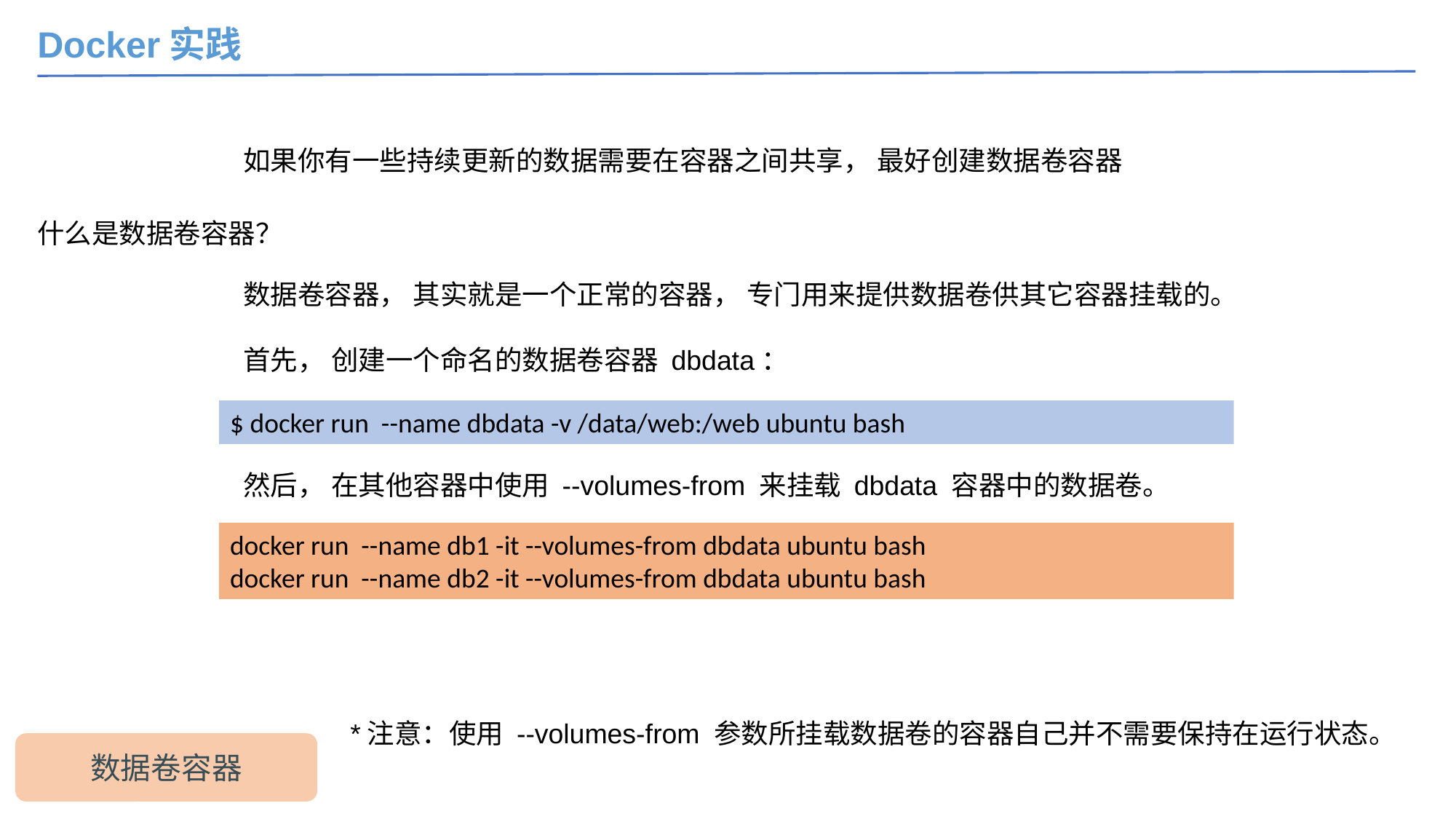

Docker实践
如果你有一些持续更新的数据需要在容器之间共享， 最好创建数据卷容器
什么是数据卷容器？
数据卷容器， 其实就是一个正常的容器， 专门用来提供数据卷供其它容器挂载的。

首先， 创建一个命名的数据卷容器 dbdata：
$ docker run  --name dbdata -v /data/web:/web ubuntu bash
然后， 在其他容器中使用 --volumes-from 来挂载 dbdata 容器中的数据卷。
docker run  --name db1 -it --volumes-from dbdata ubuntu bash
docker run  --name db2 -it --volumes-from dbdata ubuntu bash
*注意：使用 --volumes-from 参数所挂载数据卷的容器自己并不需要保持在运行状态。
数据卷容器